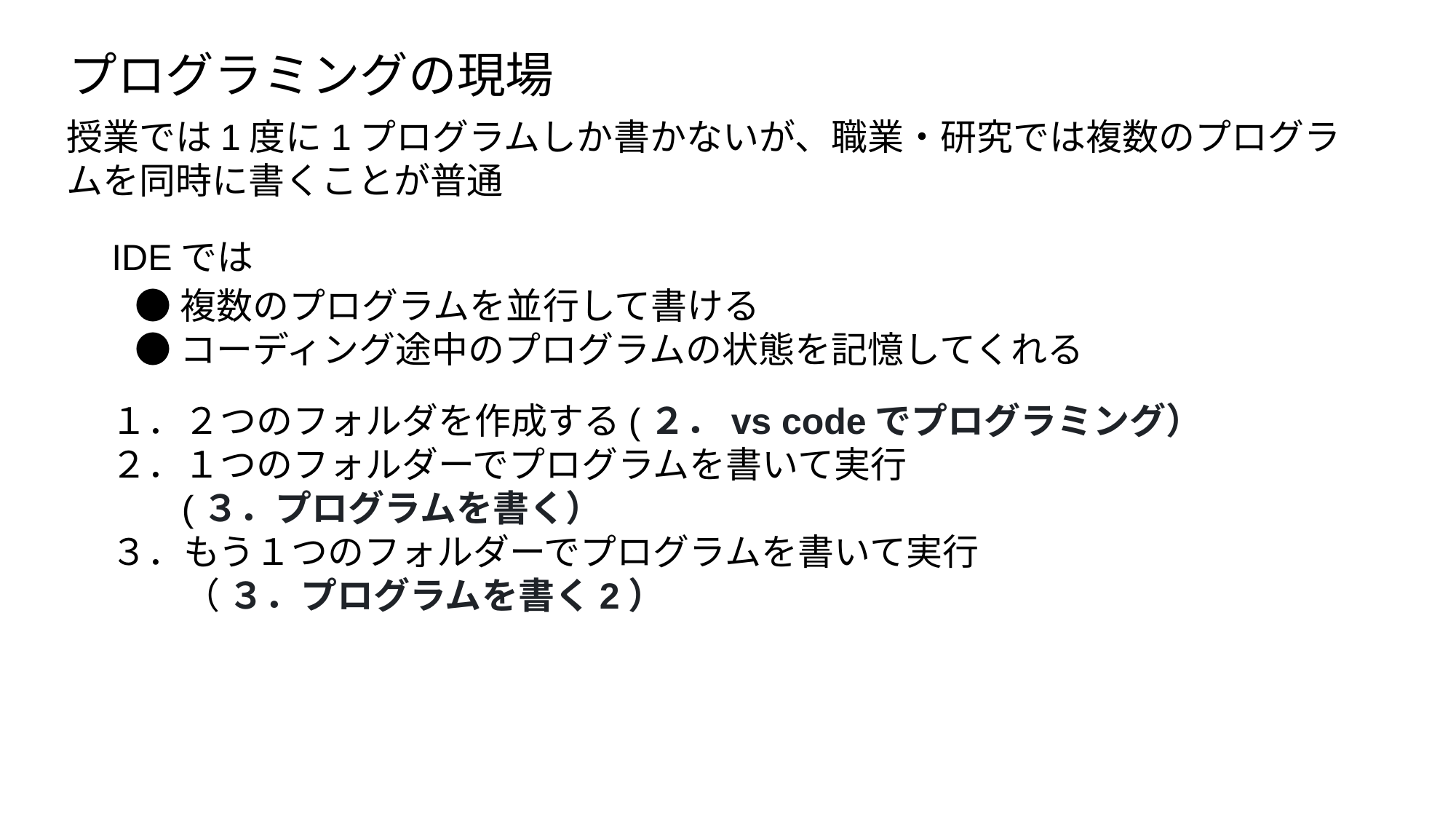

プログラミングの現場
授業では1度に1プログラムしか書かないが、職業・研究では複数のプログラムを同時に書くことが普通
IDEでは
●複数のプログラムを並行して書ける
●コーディング途中のプログラムの状態を記憶してくれる
１．２つのフォルダを作成する(２．vs codeでプログラミング）
２．１つのフォルダーでプログラムを書いて実行
       (３．プログラムを書く）
３．もう１つのフォルダーでプログラムを書いて実行
　　（ ３．プログラムを書く2）